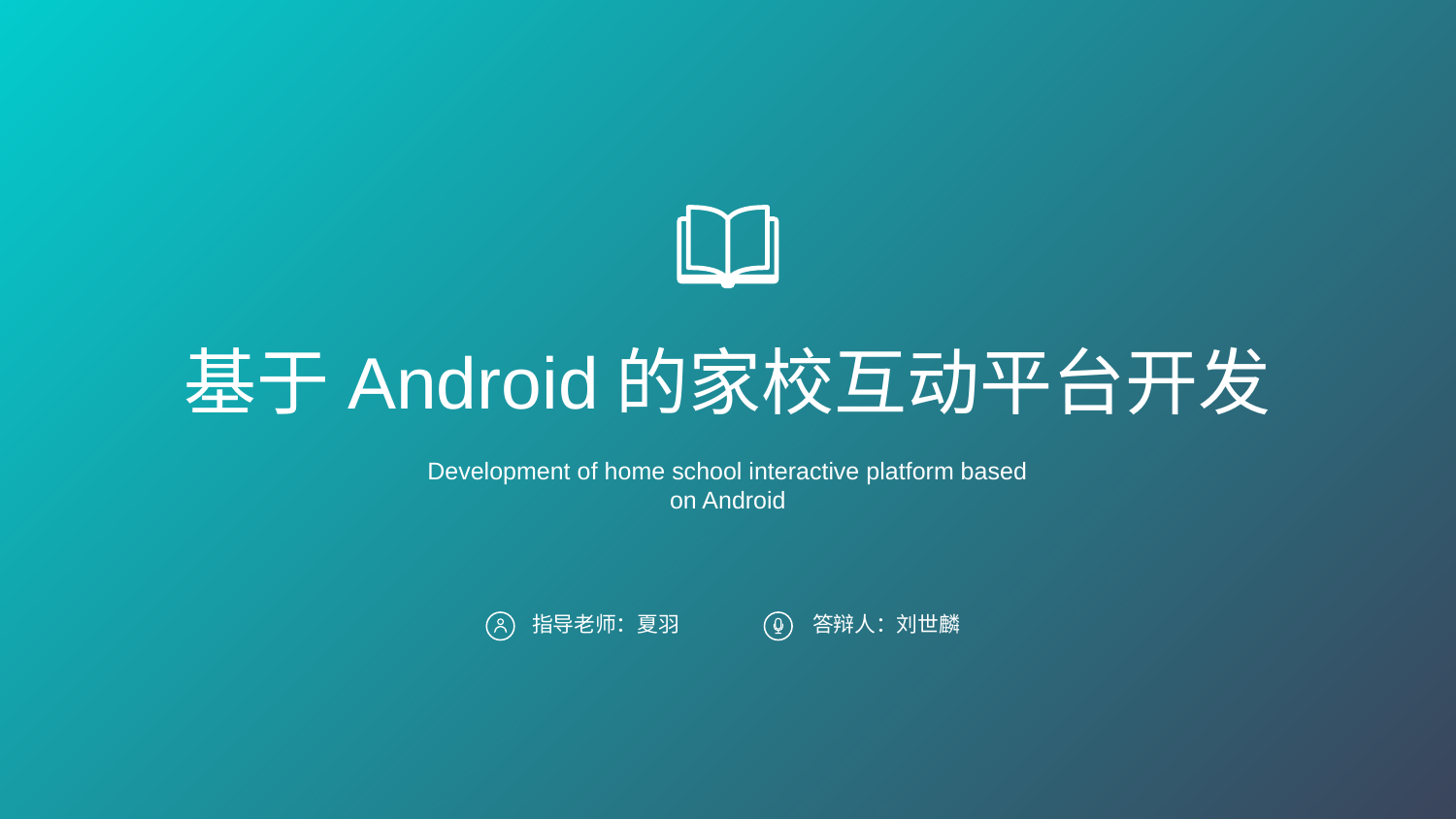

基于Android的家校互动平台开发
Development of home school interactive platform based on Android
指导老师：夏羽
答辩人：刘世麟